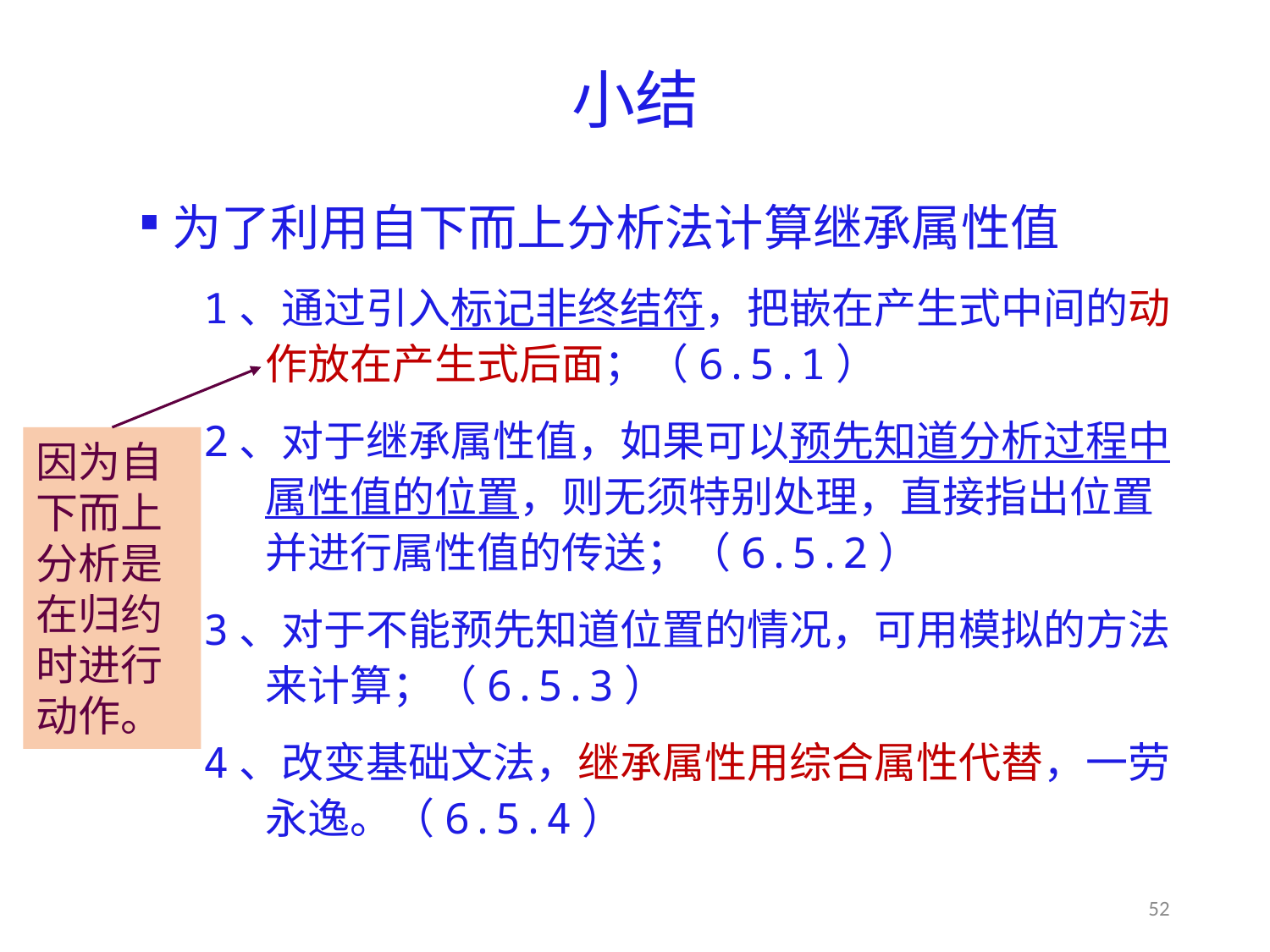

# 小结
为了利用自下而上分析法计算继承属性值
1、通过引入标记非终结符，把嵌在产生式中间的动作放在产生式后面；（6.5.1）
2、对于继承属性值，如果可以预先知道分析过程中属性值的位置，则无须特别处理，直接指出位置并进行属性值的传送；（6.5.2）
3、对于不能预先知道位置的情况，可用模拟的方法来计算；（6.5.3）
4、改变基础文法，继承属性用综合属性代替，一劳永逸。（6.5.4）

因为自下而上分析是在归约时进行动作。
52